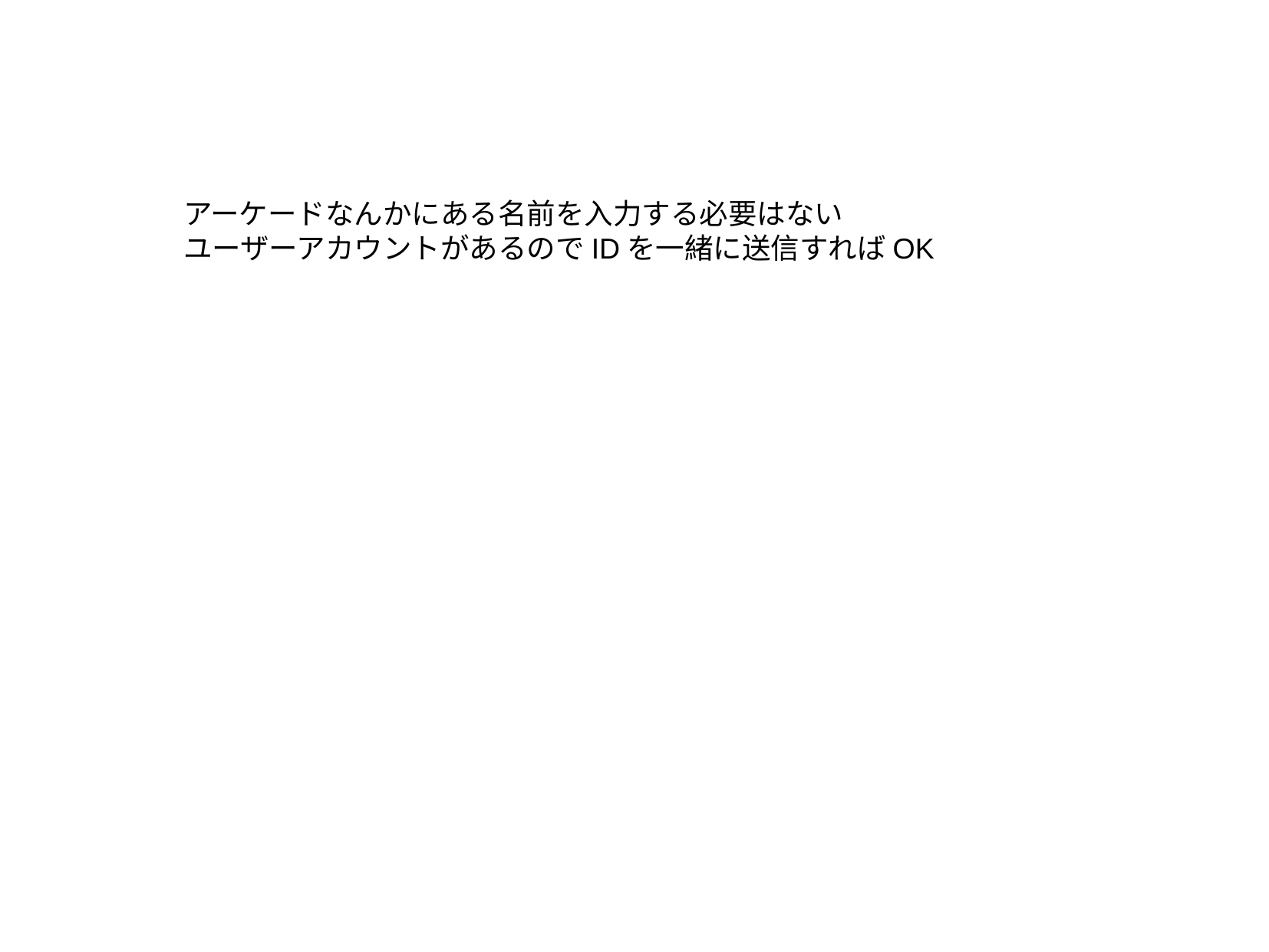

アーケードなんかにある名前を入力する必要はない
ユーザーアカウントがあるのでIDを一緒に送信すればOK